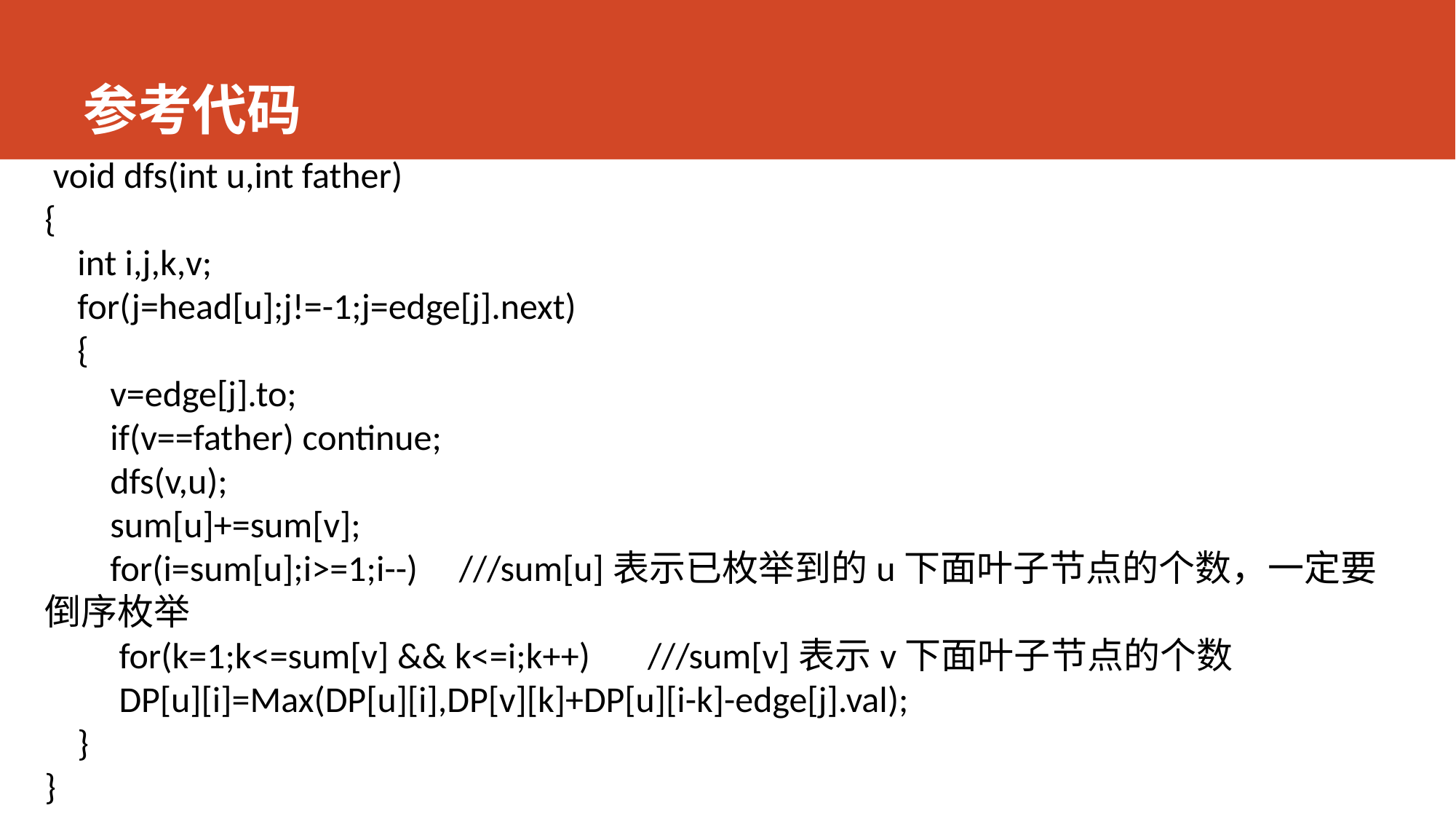

# 参考代码
 void dfs(int u,int father)
{
    int i,j,k,v;
    for(j=head[u];j!=-1;j=edge[j].next)
    {
        v=edge[j].to;
        if(v==father) continue;
        dfs(v,u);
        sum[u]+=sum[v];
        for(i=sum[u];i>=1;i--)     ///sum[u]表示已枚举到的u下面叶子节点的个数，一定要倒序枚举
        for(k=1;k<=sum[v] && k<=i;k++)       ///sum[v]表示v下面叶子节点的个数 
        DP[u][i]=Max(DP[u][i],DP[v][k]+DP[u][i-k]-edge[j].val);
    }
}